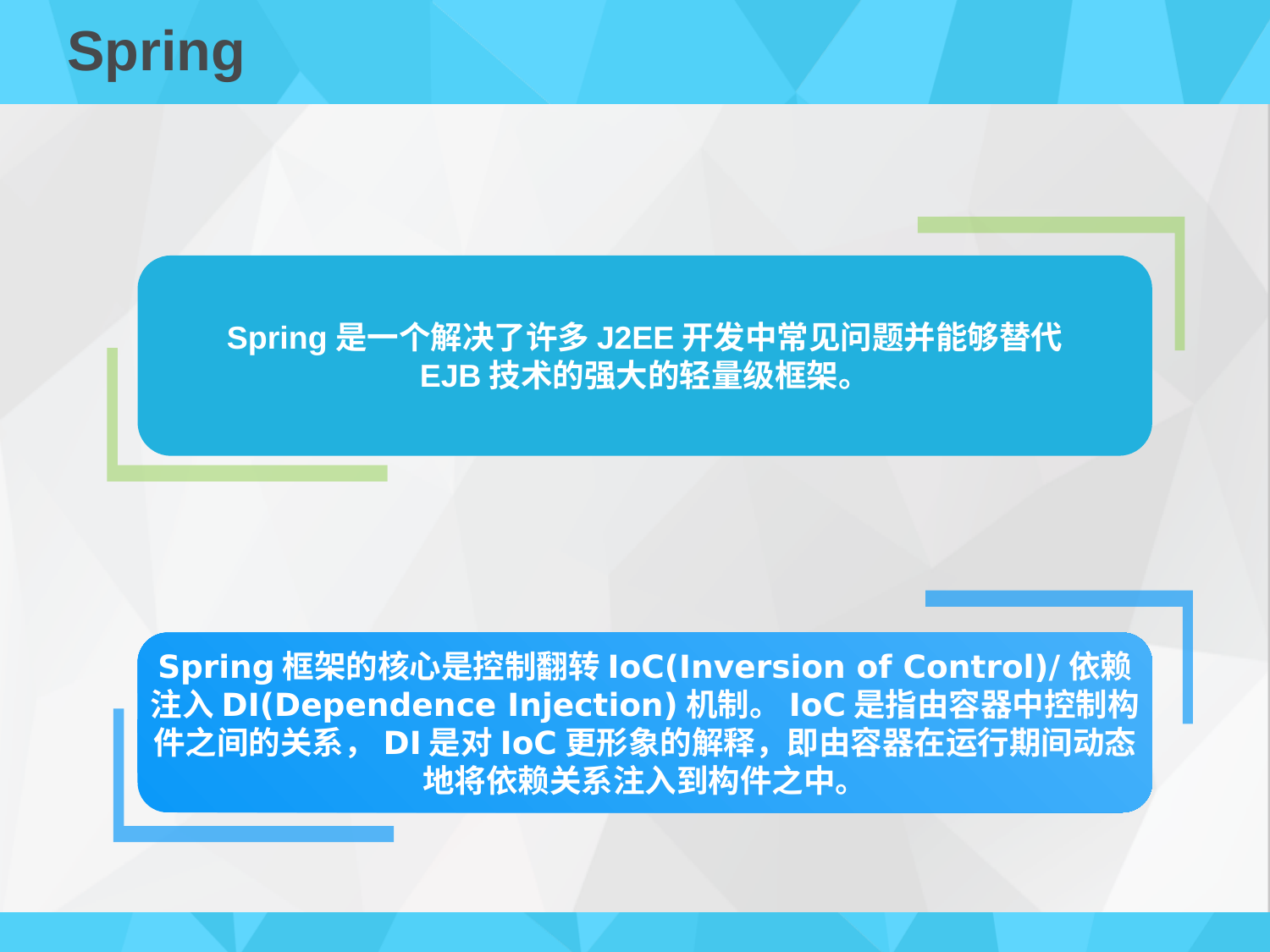

# Spring

Spring是一个解决了许多J2EE开发中常见问题并能够替代
EJB技术的强大的轻量级框架。

Spring框架的核心是控制翻转IoC(Inversion of Control)/依赖
注入DI(Dependence Injection)机制。IoC是指由容器中控制构
件之间的关系，DI是对IoC更形象的解释，即由容器在运行期间动态
地将依赖关系注入到构件之中。